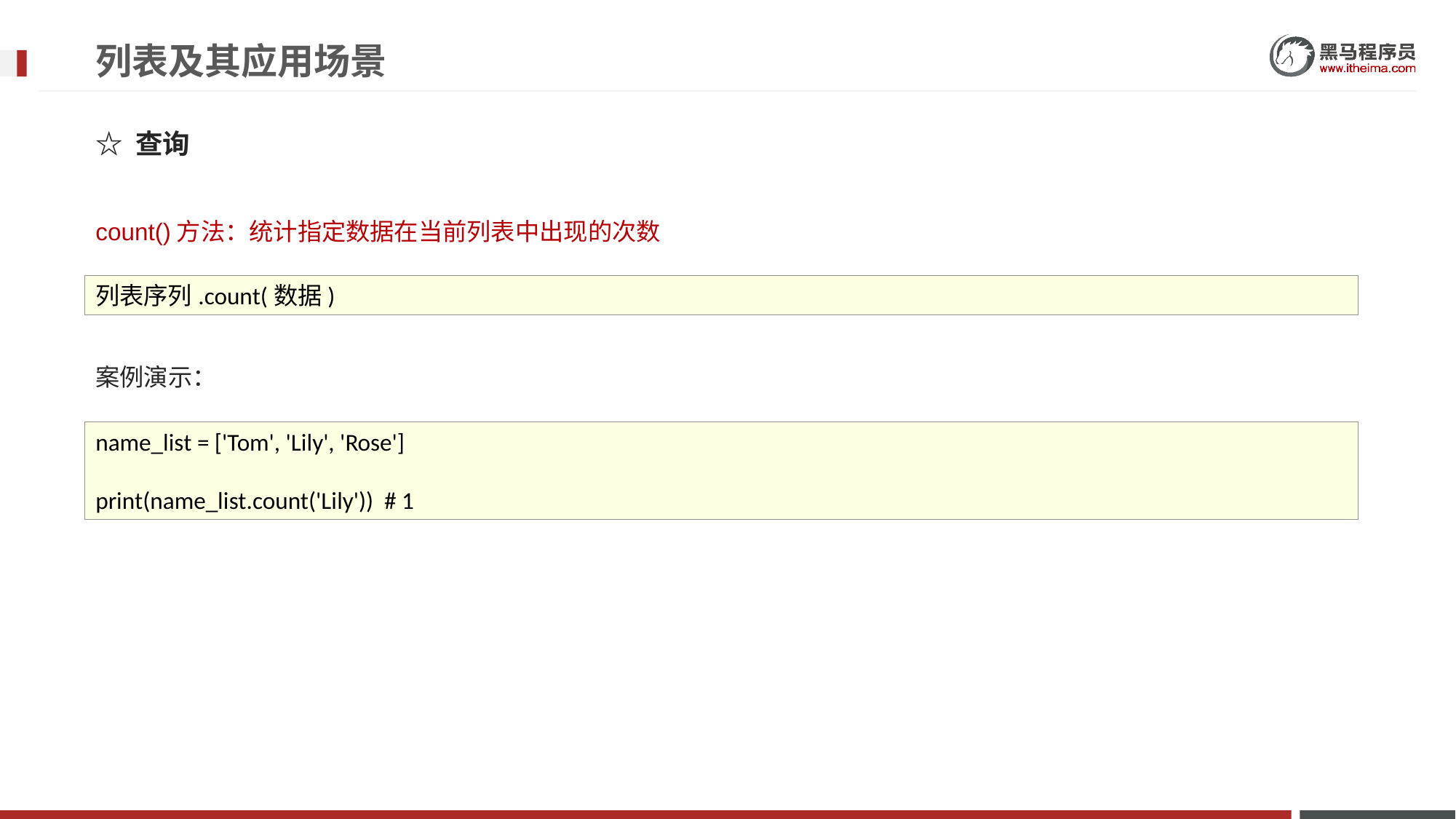

# 列表及其应用场景
☆ 查询
count()方法：统计指定数据在当前列表中出现的次数

案例演示：

列表序列.count(数据)
name_list = ['Tom', 'Lily', 'Rose']

print(name_list.count('Lily'))  # 1